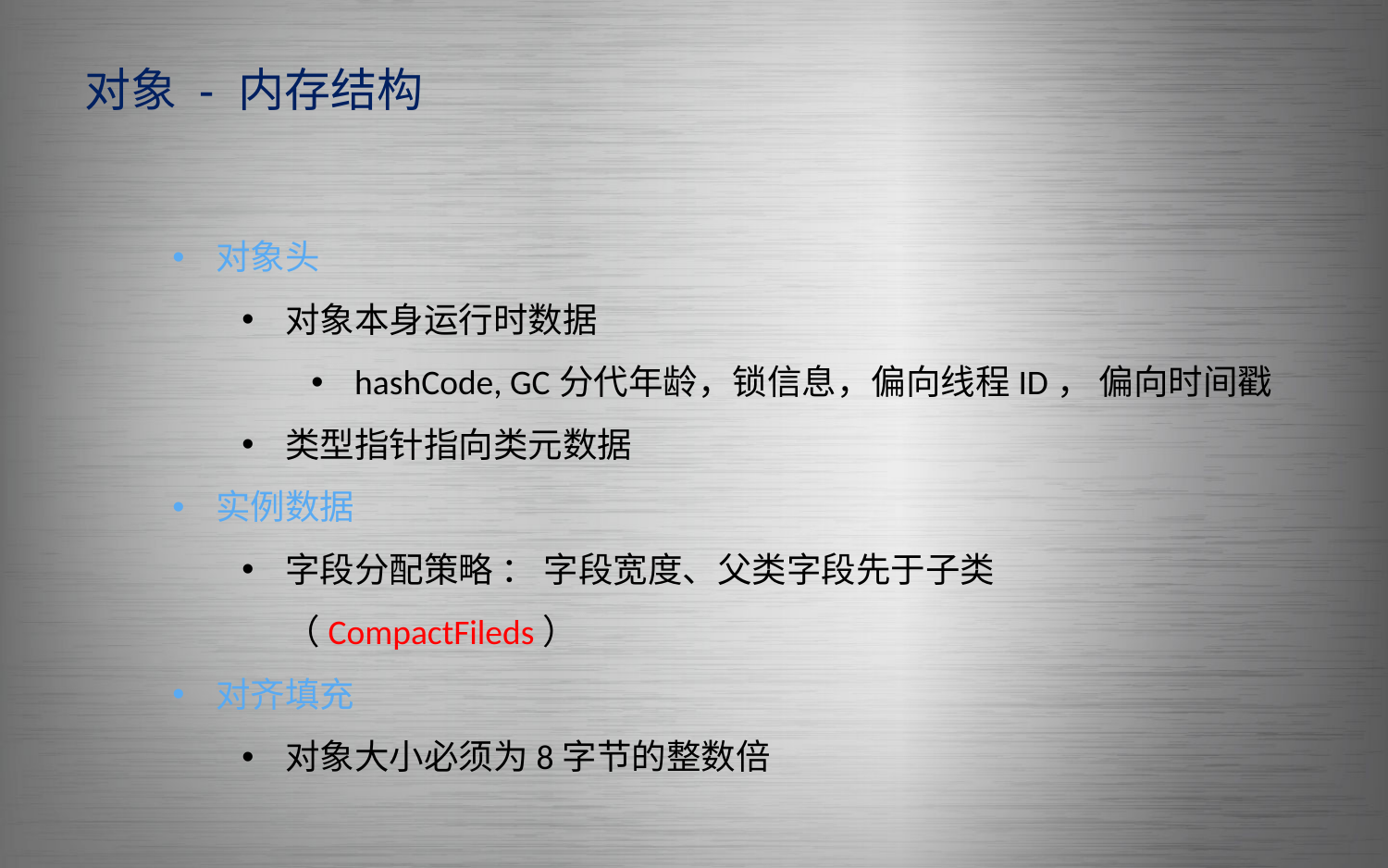

对象 - 内存结构
对象头
对象本身运行时数据
hashCode, GC分代年龄，锁信息，偏向线程ID， 偏向时间戳
类型指针指向类元数据
实例数据
字段分配策略 ： 字段宽度、父类字段先于子类（CompactFileds）
对齐填充
对象大小必须为8字节的整数倍